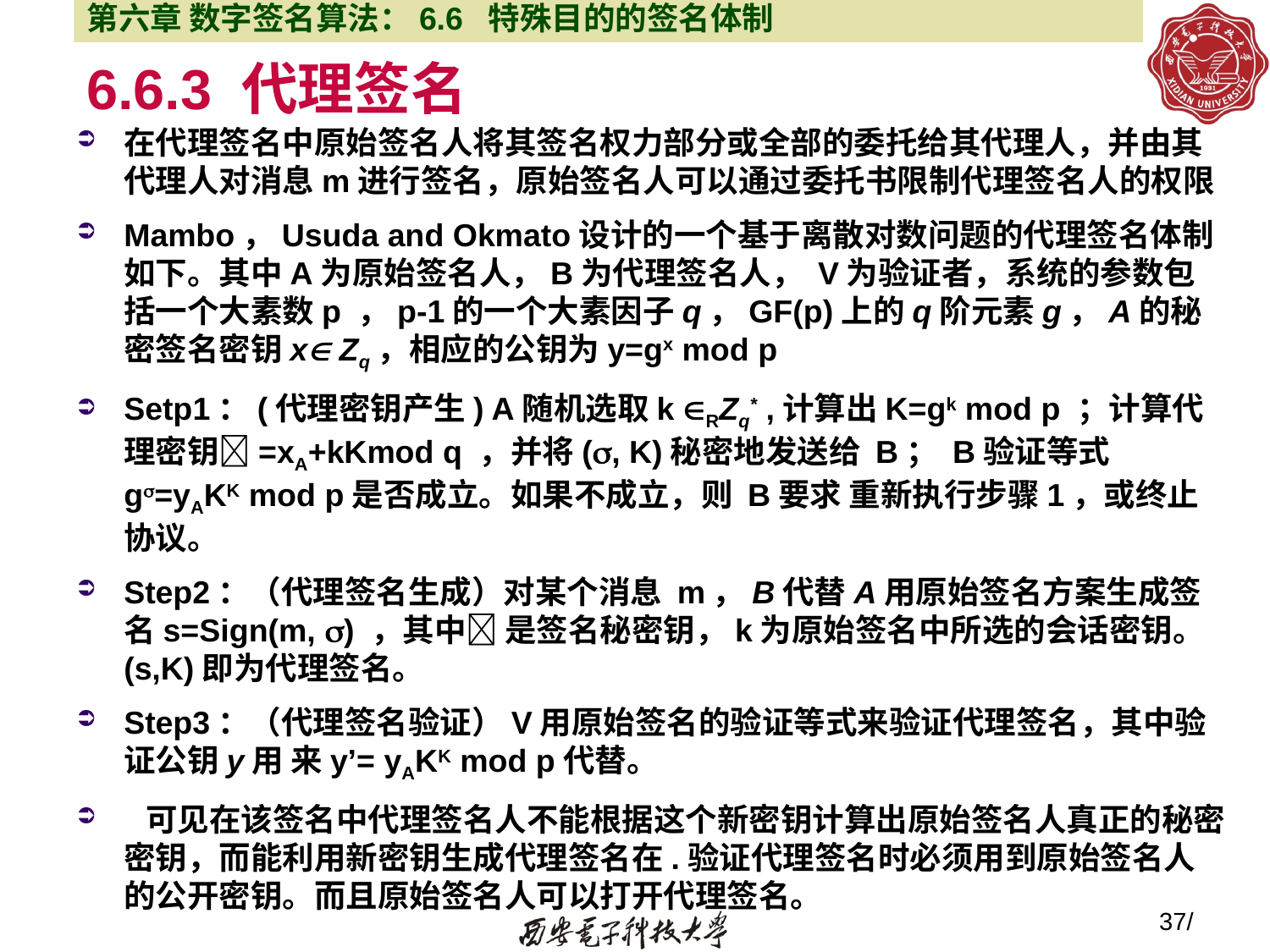

第六章 数字签名算法：6.6  特殊目的的签名体制
# 6.6.3 代理签名
在代理签名中原始签名人将其签名权力部分或全部的委托给其代理人，并由其代理人对消息m进行签名，原始签名人可以通过委托书限制代理签名人的权限
Mambo，Usuda and Okmato设计的一个基于离散对数问题的代理签名体制如下。其中A为原始签名人，B为代理签名人， V为验证者，系统的参数包括一个大素数p ，p-1的一个大素因子q，GF(p)上的q阶元素g，A的秘密签名密钥x∈ Zq，相应的公钥为y=gx mod p
Setp1：(代理密钥产生) A随机选取k ∈RZq* ,计算出K=gk mod p ；计算代理密钥σ=xA+kKmod q ，并将(σ, K)秘密地发送给 B； B验证等式gσ=yAKK mod p是否成立。如果不成立，则 B要求 重新执行步骤1，或终止协议。
Step2：（代理签名生成）对某个消息 m，B代替A用原始签名方案生成签名s=Sign(m, σ) ，其中σ 是签名秘密钥，k为原始签名中所选的会话密钥。 (s,K)即为代理签名。
Step3：（代理签名验证）V用原始签名的验证等式来验证代理签名，其中验证公钥y用 来y’= yAKK mod p代替。
  可见在该签名中代理签名人不能根据这个新密钥计算出原始签名人真正的秘密密钥，而能利用新密钥生成代理签名在.验证代理签名时必须用到原始签名人的公开密钥。而且原始签名人可以打开代理签名。

37/